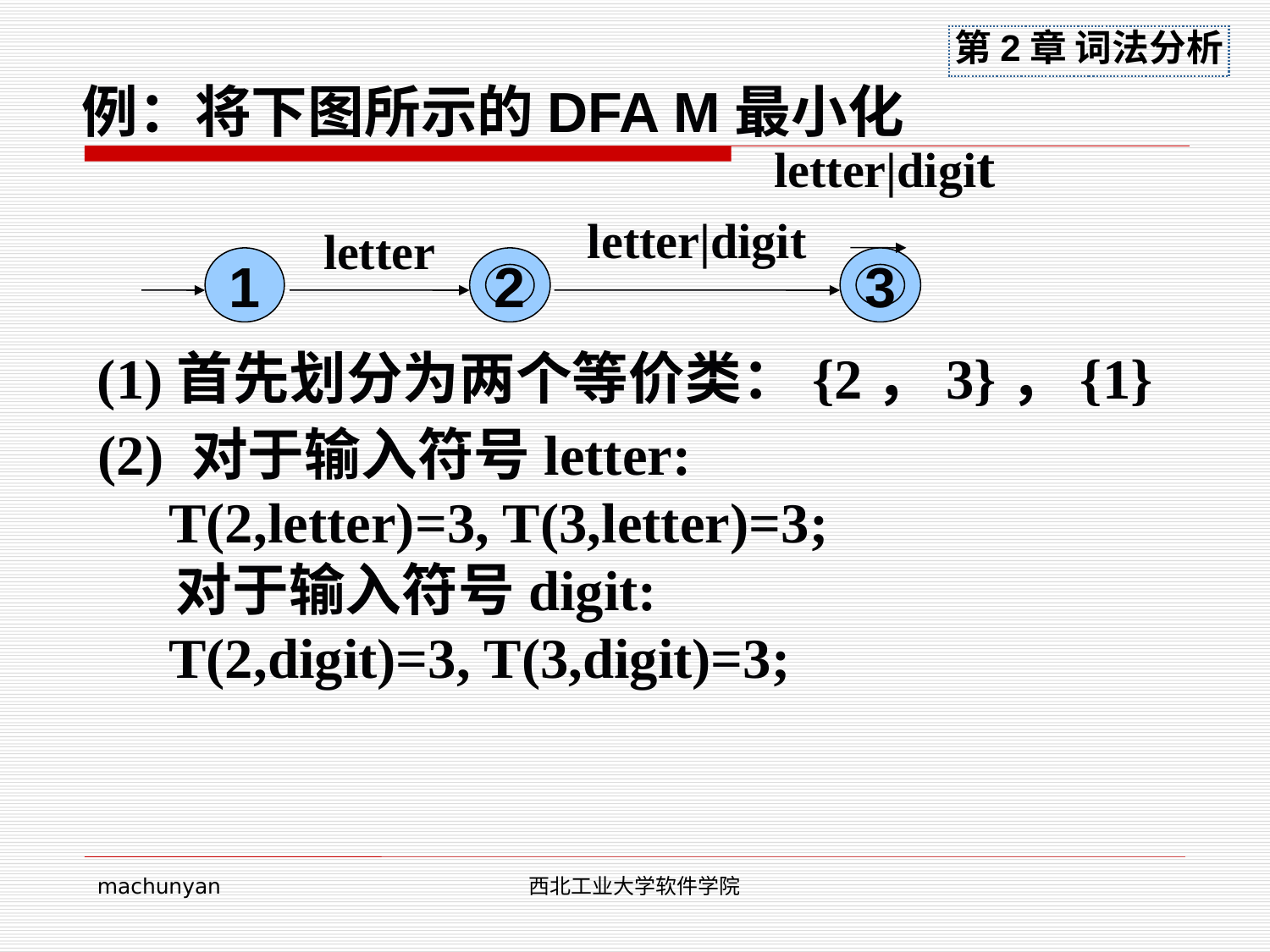

例：将下图所示的DFA M最小化
letter|digit
letter|digit
letter
1

2
3

(1)首先划分为两个等价类：{2，3}，{1}
(2) 对于输入符号letter:
     T(2,letter)=3, T(3,letter)=3;
     对于输入符号digit:
     T(2,digit)=3, T(3,digit)=3;
machunyan

西北工业大学软件学院
107